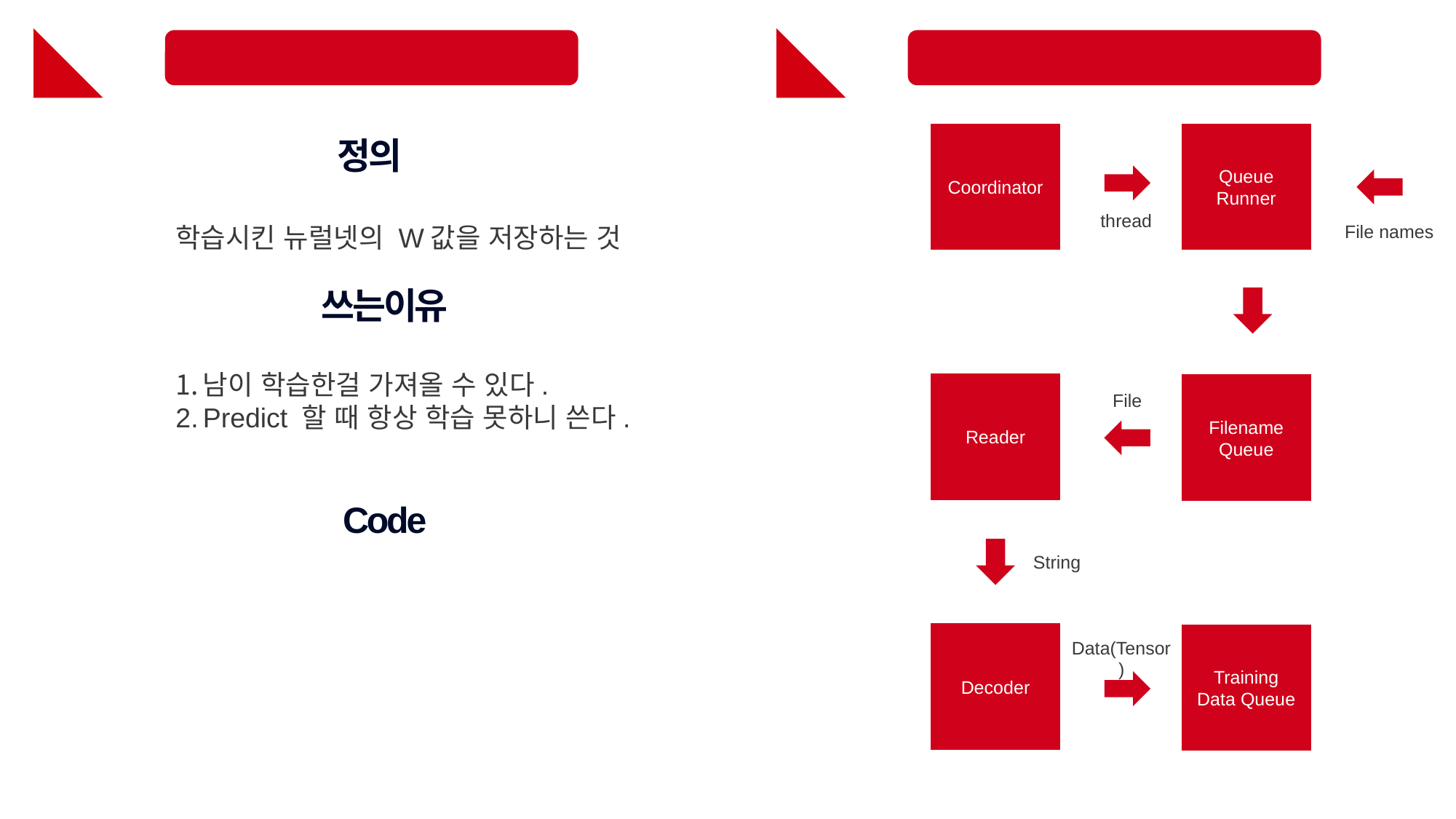

Saver , Restore

Csv reader
Coordinator
Queue Runner
정의

thread
File names
학습시킨 뉴럴넷의 W값을 저장하는 것
쓰는이유

남이 학습한걸 가져올 수 있다.
Predict 할 때 항상 학습 못하니 쓴다.
Reader
Filename Queue
File

Code

String
Decoder
Training
Data Queue
Data(Tensor)